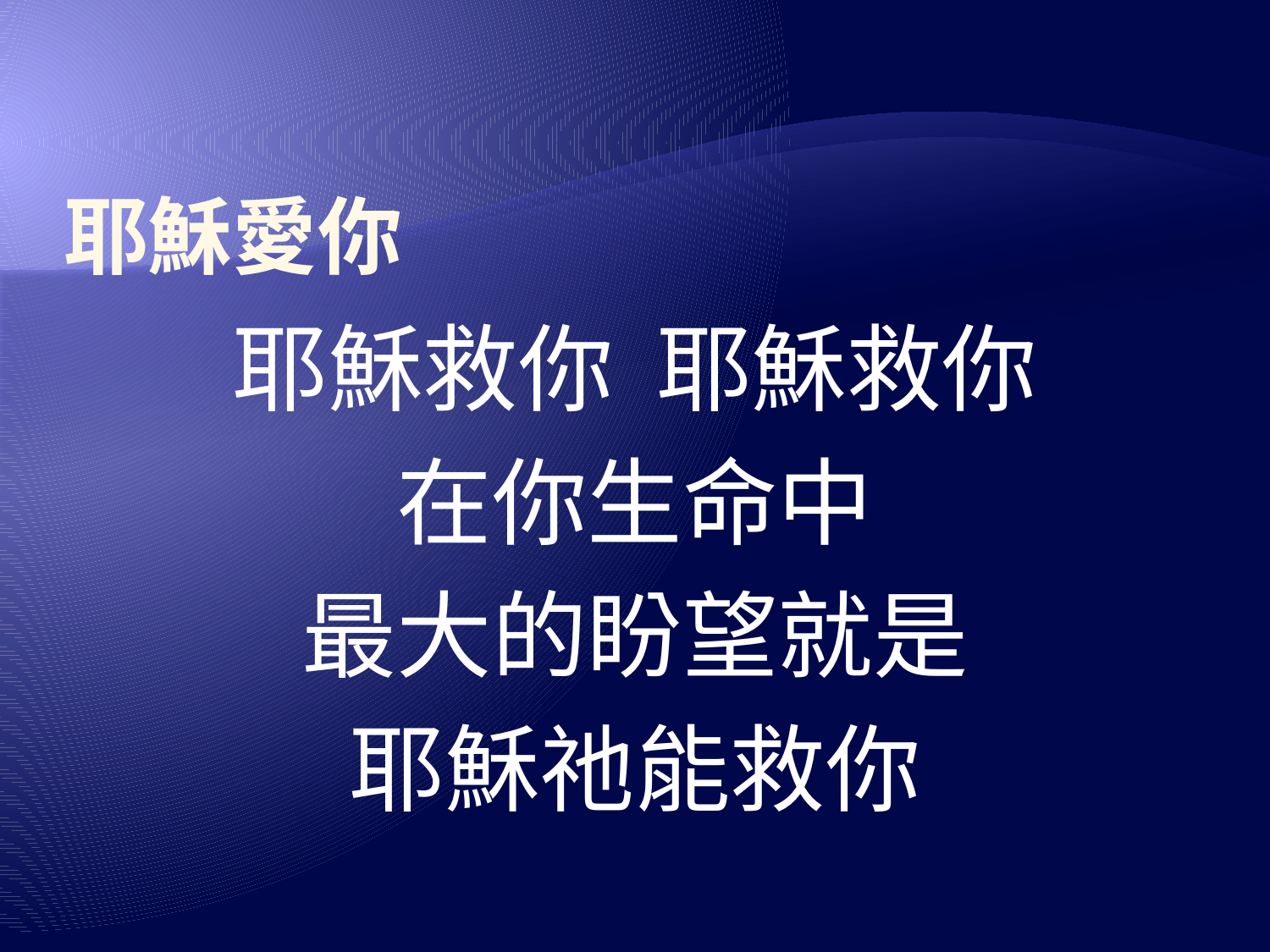

# 耶穌愛你
耶穌救你  耶穌救你
在你生命中
最大的盼望就是
耶穌祂能救你